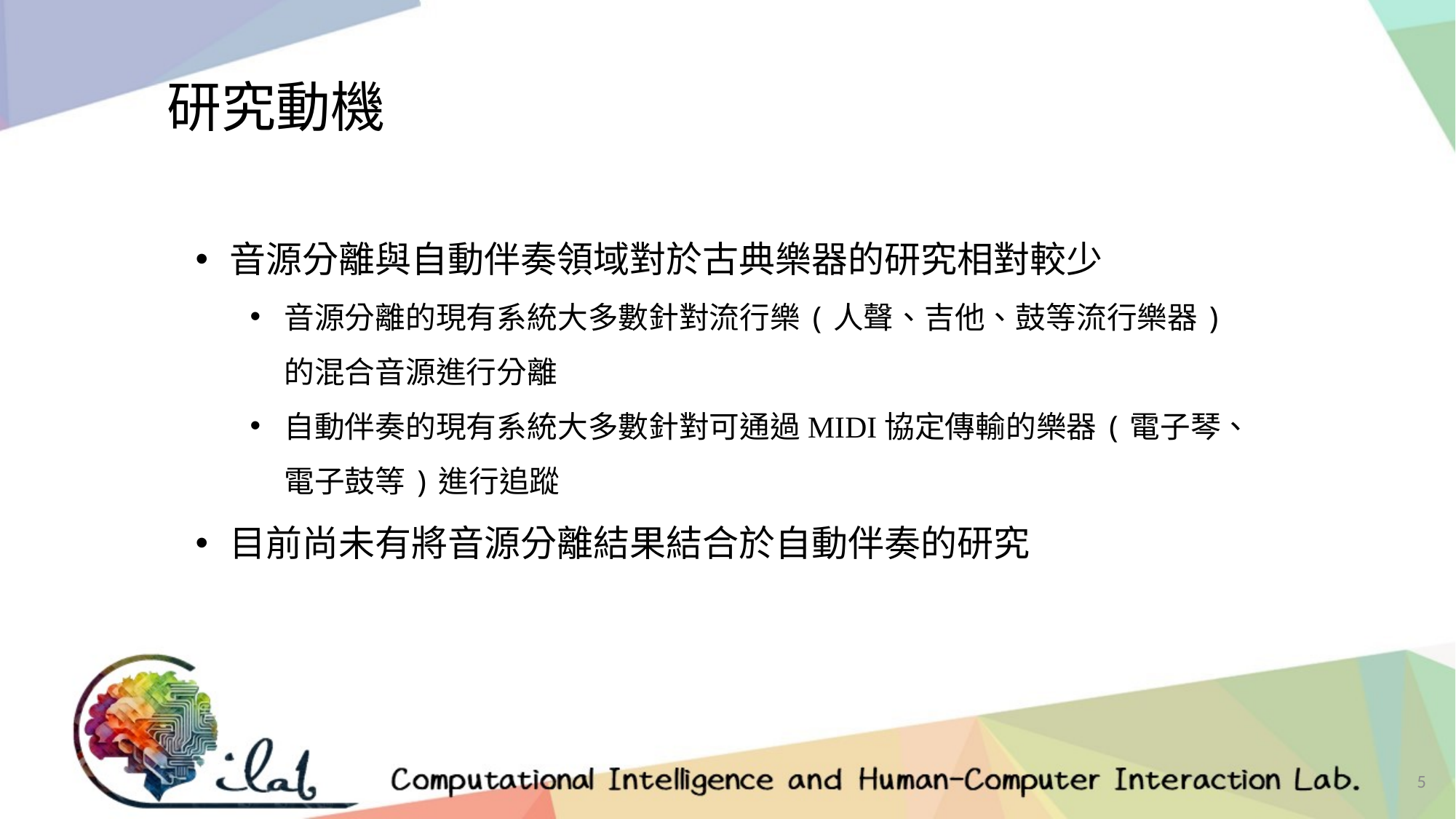

研究動機
音源分離與自動伴奏領域對於古典樂器的研究相對較少
音源分離的現有系統大多數針對流行樂(人聲、吉他、鼓等流行樂器)的混合音源進行分離
自動伴奏的現有系統大多數針對可通過MIDI協定傳輸的樂器(電子琴、電子鼓等)進行追蹤
目前尚未有將音源分離結果結合於自動伴奏的研究

5